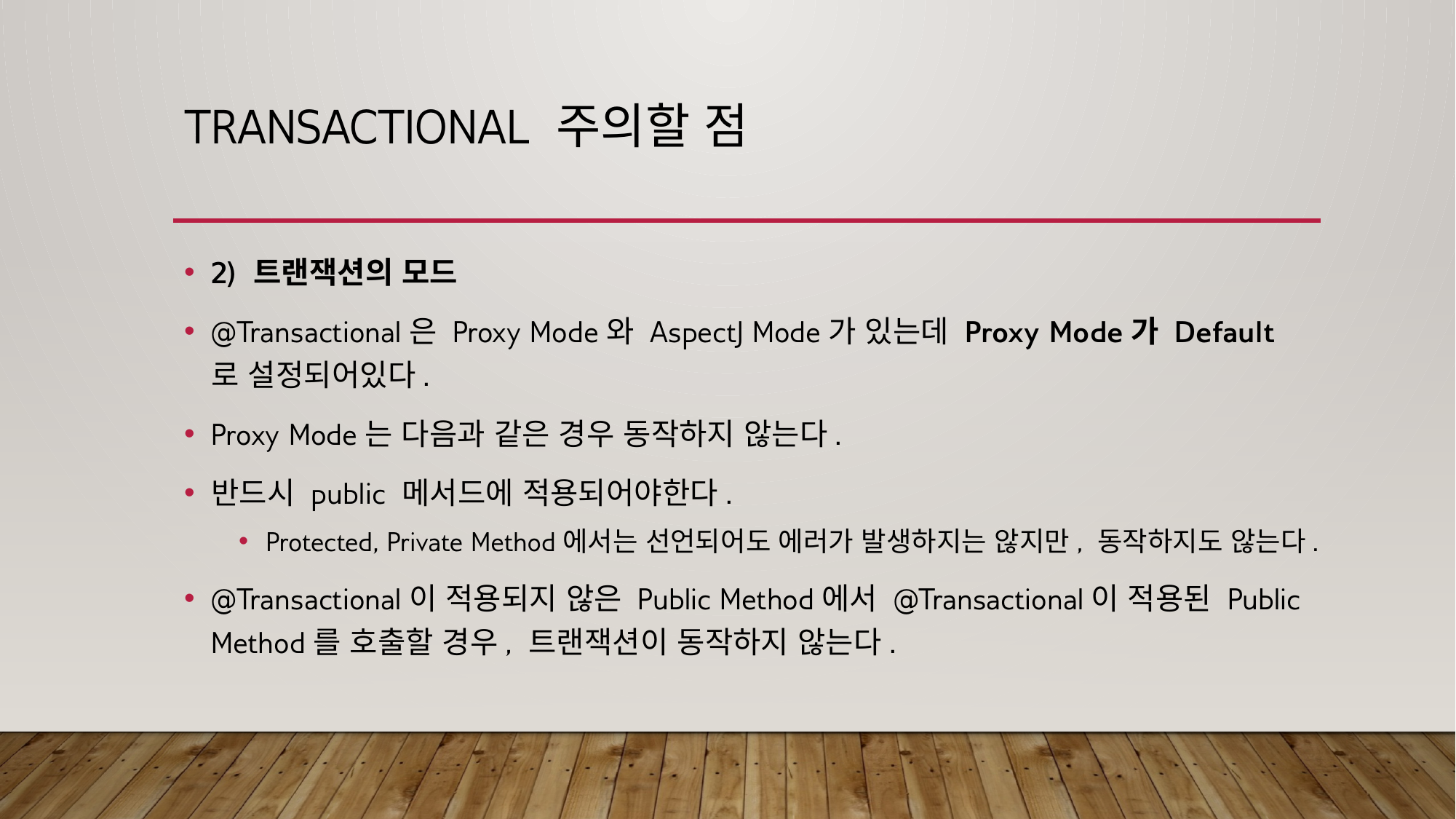

# transactional 주의할 점
2) 트랜잭션의 모드
@Transactional은 Proxy Mode와 AspectJ Mode가 있는데 Proxy Mode가 Default로 설정되어있다.
Proxy Mode는 다음과 같은 경우 동작하지 않는다.
반드시 public 메서드에 적용되어야한다.
Protected, Private Method에서는 선언되어도 에러가 발생하지는 않지만, 동작하지도 않는다.
@Transactional이 적용되지 않은 Public Method에서 @Transactional이 적용된 Public Method를 호출할 경우, 트랜잭션이 동작하지 않는다.